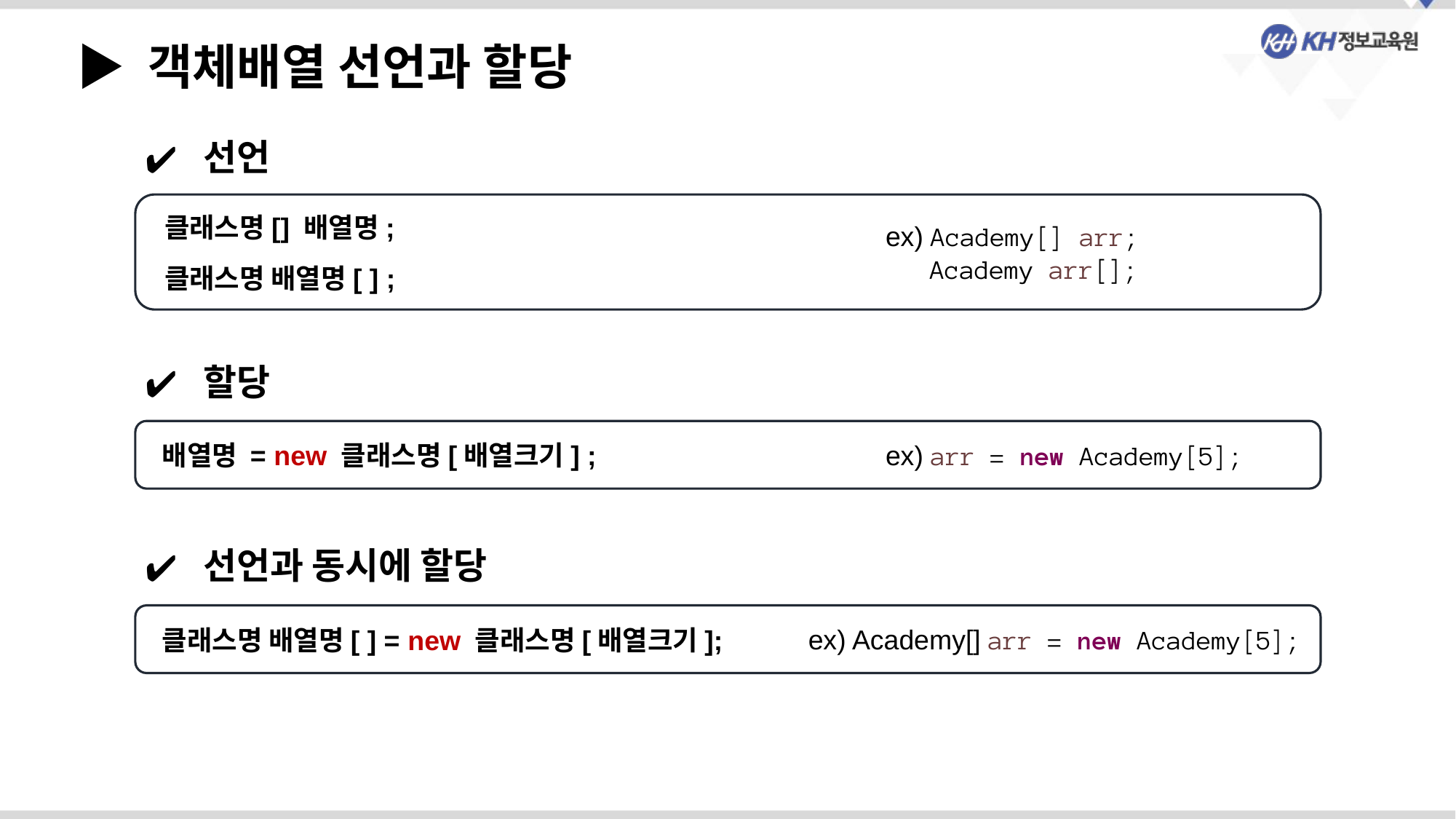

▶ 객체배열 선언과 할당
 선언
 클래스명[] 배열명;

 클래스명 배열명[ ] ;
ex) Academy[] arr;
   Academy arr[];
 할당
 배열명 = new 클래스명[배열크기] ;
ex) arr = new Academy[5];
 선언과 동시에 할당
 클래스명 배열명[ ] = new 클래스명[배열크기];
ex) Academy[] arr = new Academy[5];